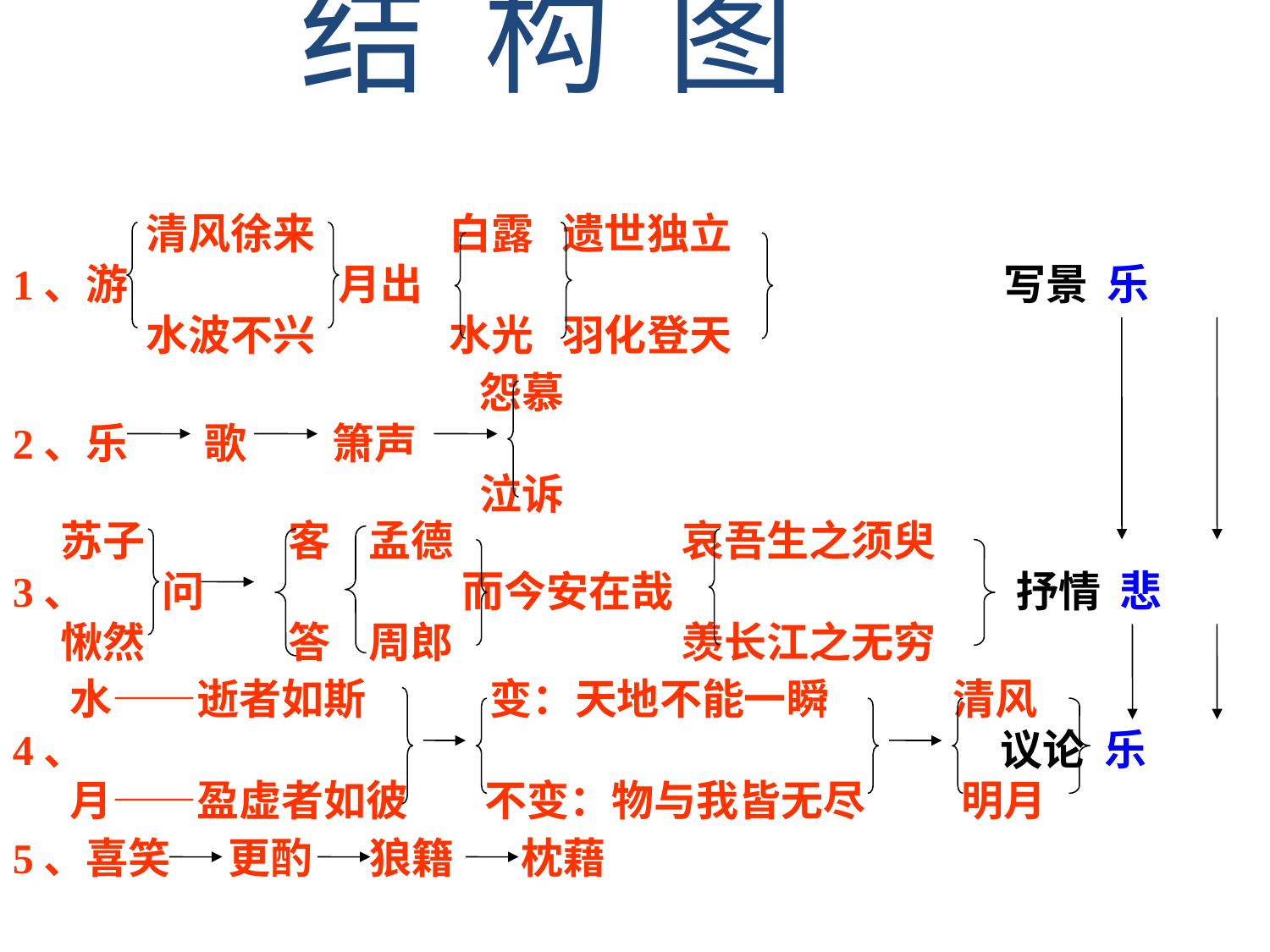

结  构  图
             清风徐来              白露   遗世独立
1、游                      月出                                                             写景  乐
             水波不兴              水光   羽化登天

                                                怨慕
2、乐        歌         箫声
                                                泣诉

    苏子               客    孟德                        哀吾生之须臾
3、        问                           而今安在哉                                    抒情  悲
    愀然               答    周郎                        羡长江之无穷

     水——逝者如斯             变：天地不能一瞬             清风
4、                                                                                                议论  乐
     月——盈虚者如彼        不变：物与我皆无尽          明月

5、喜笑      更酌      狼籍       枕藉